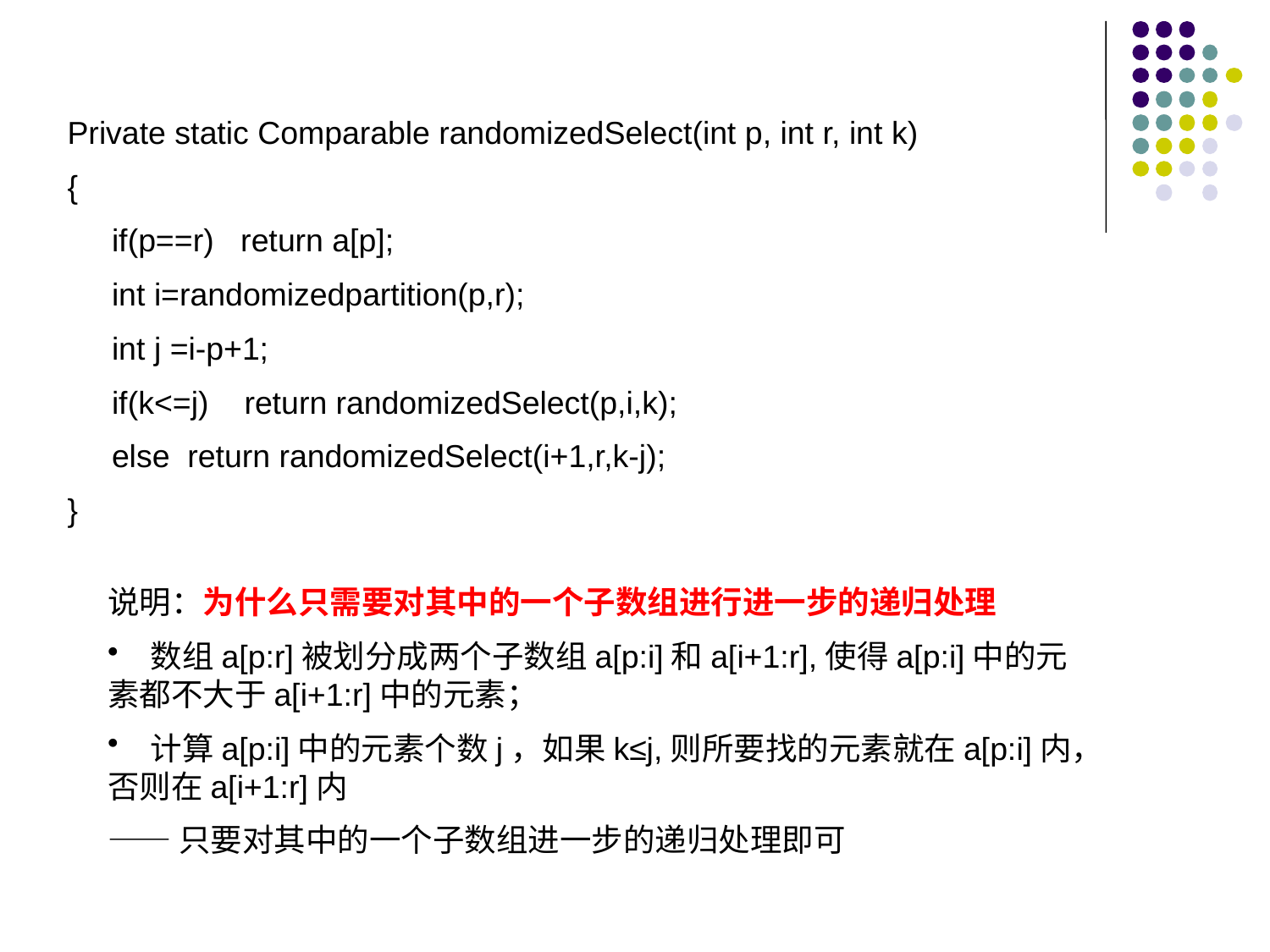

Private static Comparable randomizedSelect(int p, int r, int k)
{
     if(p==r)   return a[p];
     int i=randomizedpartition(p,r);
     int j =i-p+1;
     if(k<=j)    return randomizedSelect(p,i,k);
     else  return randomizedSelect(i+1,r,k-j);
}
说明：为什么只需要对其中的一个子数组进行进一步的递归处理
　数组a[p:r]被划分成两个子数组a[p:i]和a[i+1:r],使得a[p:i]中的元素都不大于a[i+1:r]中的元素；
　计算a[p:i]中的元素个数j，如果k≤j,则所要找的元素就在a[p:i]内，否则在a[i+1:r]内
——只要对其中的一个子数组进一步的递归处理即可